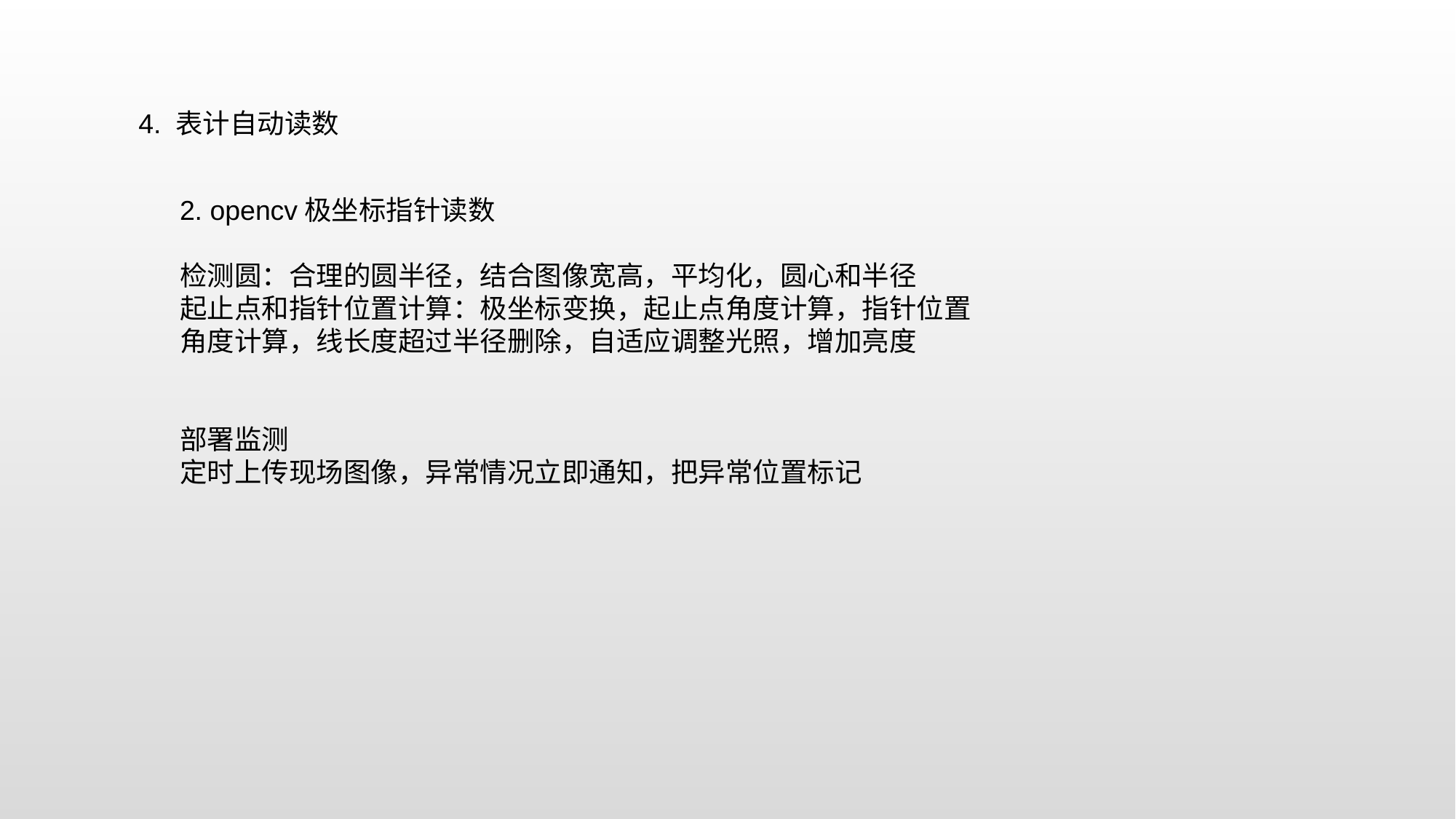

4. 表计自动读数
2. opencv极坐标指针读数

检测圆：合理的圆半径，结合图像宽高，平均化，圆心和半径
起止点和指针位置计算：极坐标变换，起止点角度计算，指针位置角度计算，线长度超过半径删除，自适应调整光照，增加亮度

部署监测
定时上传现场图像，异常情况立即通知，把异常位置标记